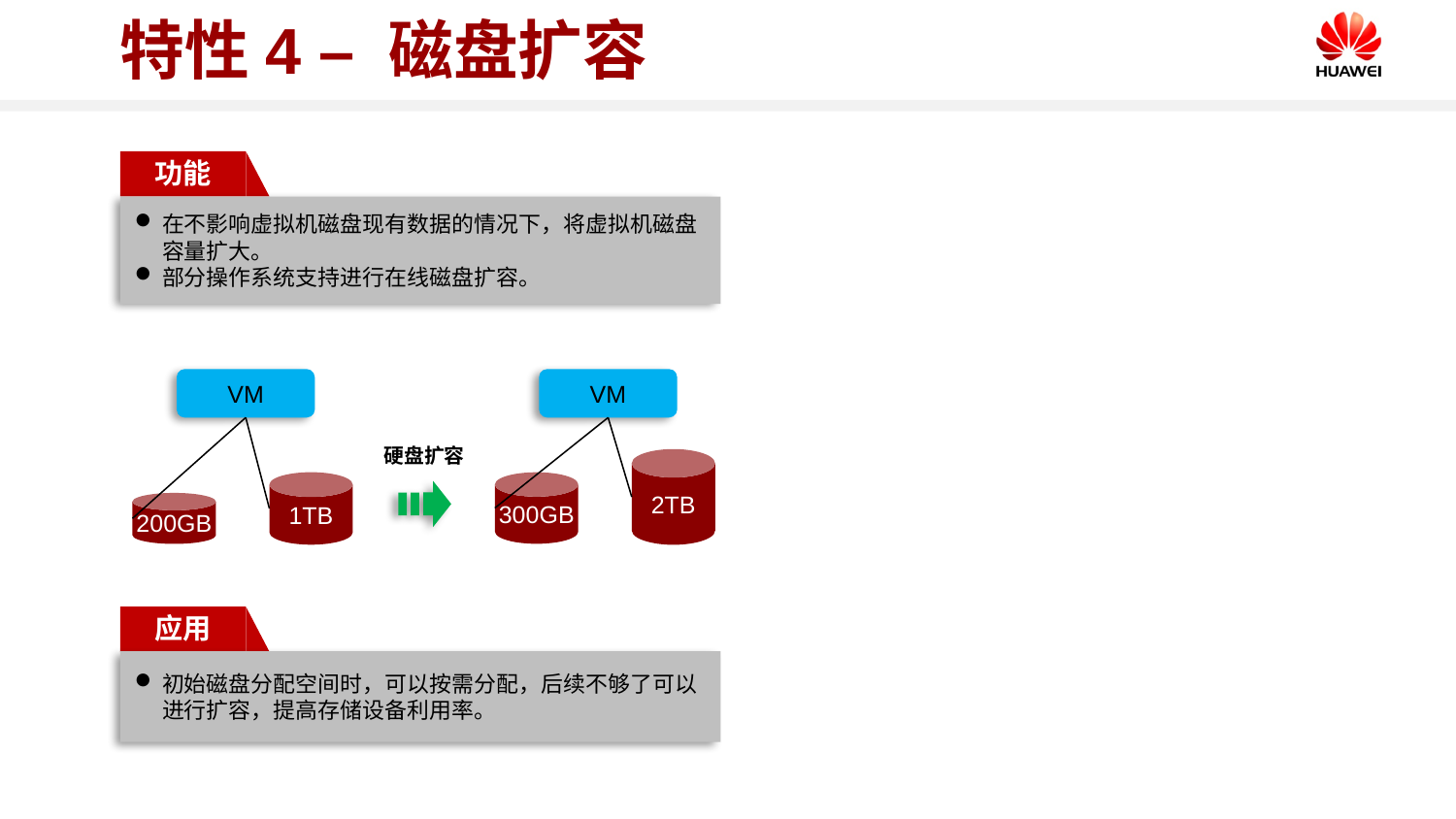

# 特性4 – 磁盘扩容
功能

在不影响虚拟机磁盘现有数据的情况下，将虚拟机磁盘容量扩大。
部分操作系统支持进行在线磁盘扩容。
VM
VM
硬盘扩容
2TB
1TB
300GB

200GB
应用

初始磁盘分配空间时，可以按需分配，后续不够了可以进行扩容，提高存储设备利用率。